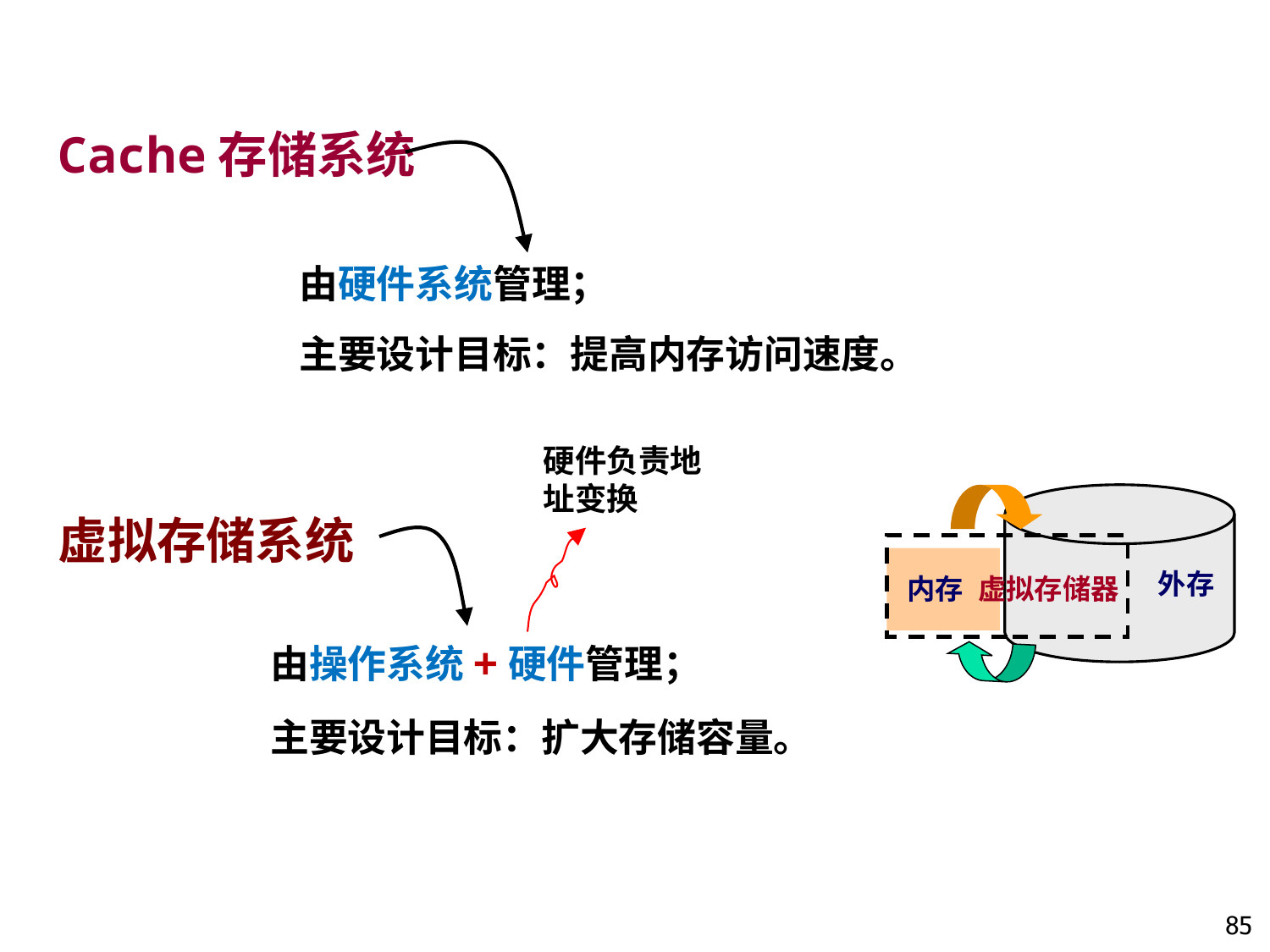

# Cache存储系统

由硬件系统管理；
主要设计目标：提高内存访问速度。
硬件负责地址变换
虚拟存储系统

外存
内存
虚拟存储器

由操作系统+硬件管理；
主要设计目标：扩大存储容量。
85